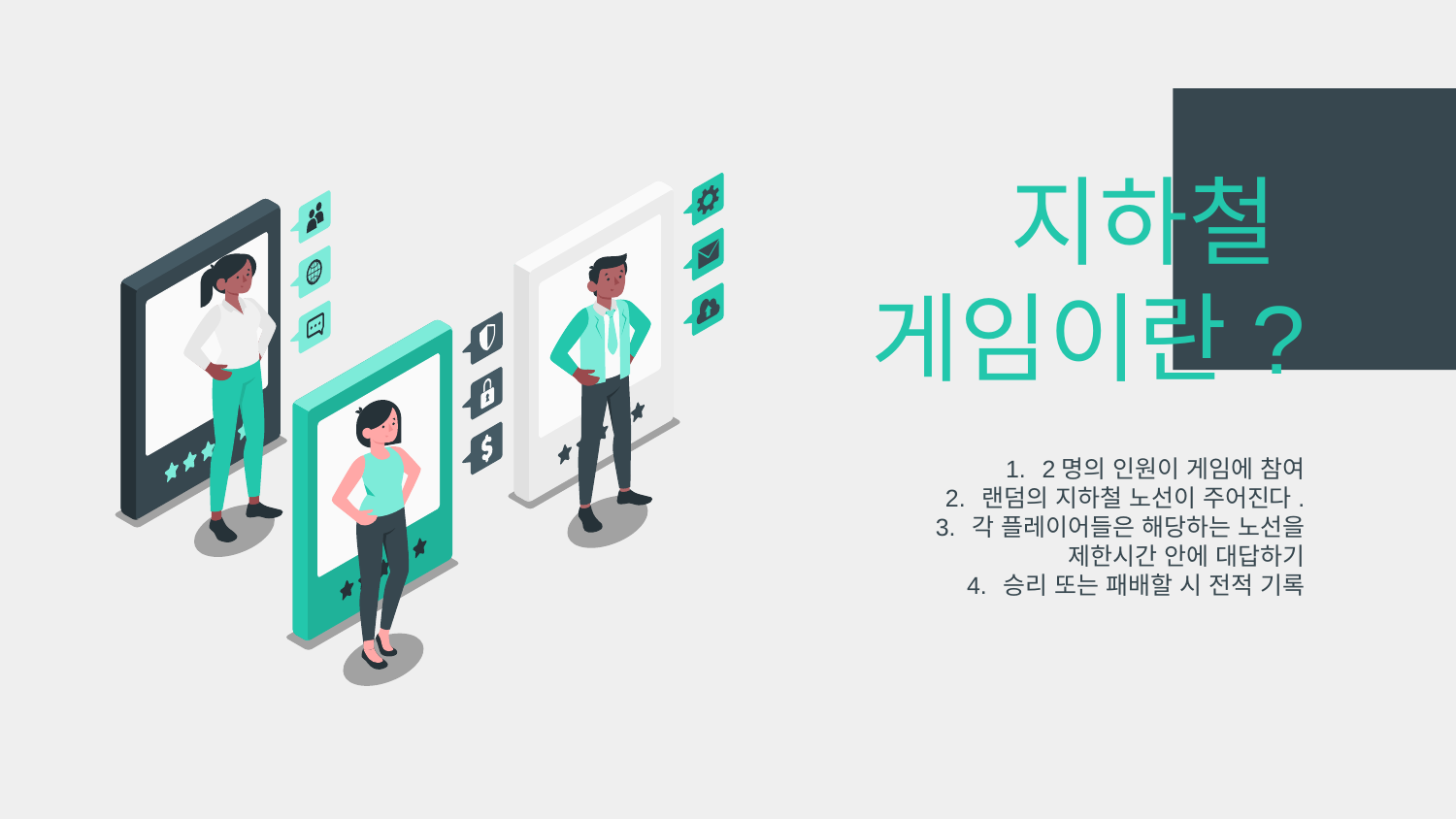

# 지하철 게임이란?

2명의 인원이 게임에 참여
랜덤의 지하철 노선이 주어진다.
각 플레이어들은 해당하는 노선을 제한시간 안에 대답하기
승리 또는 패배할 시 전적 기록